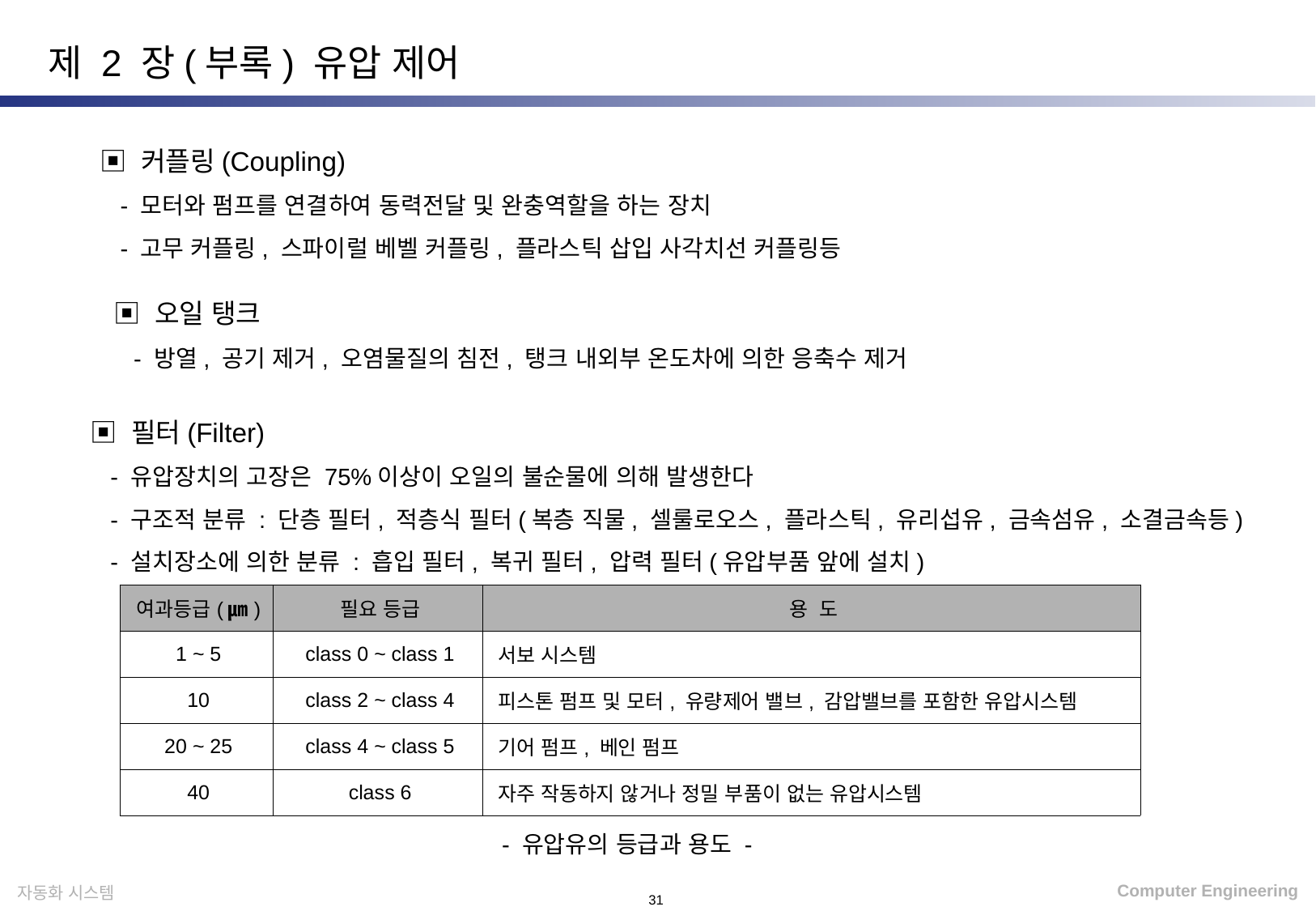

제 2 장(부록) 유압 제어
▣ 커플링(Coupling)
   - 모터와 펌프를 연결하여 동력전달 및 완충역할을 하는 장치
   - 고무 커플링, 스파이럴 베벨 커플링, 플라스틱 삽입 사각치선 커플링등
▣ 오일 탱크
   - 방열, 공기 제거, 오염물질의 침전, 탱크 내외부 온도차에 의한 응축수 제거
▣ 필터(Filter)
   - 유압장치의 고장은 75%이상이 오일의 불순물에 의해 발생한다
   - 구조적 분류 : 단층 필터, 적층식 필터(복층 직물, 셀룰로오스, 플라스틱, 유리섭유, 금속섬유, 소결금속등)
   - 설치장소에 의한 분류 : 흡입 필터, 복귀 필터, 압력 필터(유압부품 앞에 설치)
| 여과등급(㎛) | 필요 등급 | 용 도 |
| --- | --- | --- |
| 1 ~ 5 | class 0 ~ class 1 | 서보 시스템 |
| 10 | class 2 ~ class 4 | 피스톤 펌프 및 모터, 유량제어 밸브, 감압밸브를 포함한 유압시스템 |
| 20 ~ 25 | class 4 ~ class 5 | 기어 펌프, 베인 펌프 |
| 40 | class 6 | 자주 작동하지 않거나 정밀 부품이 없는 유압시스템 |
- 유압유의 등급과 용도 -